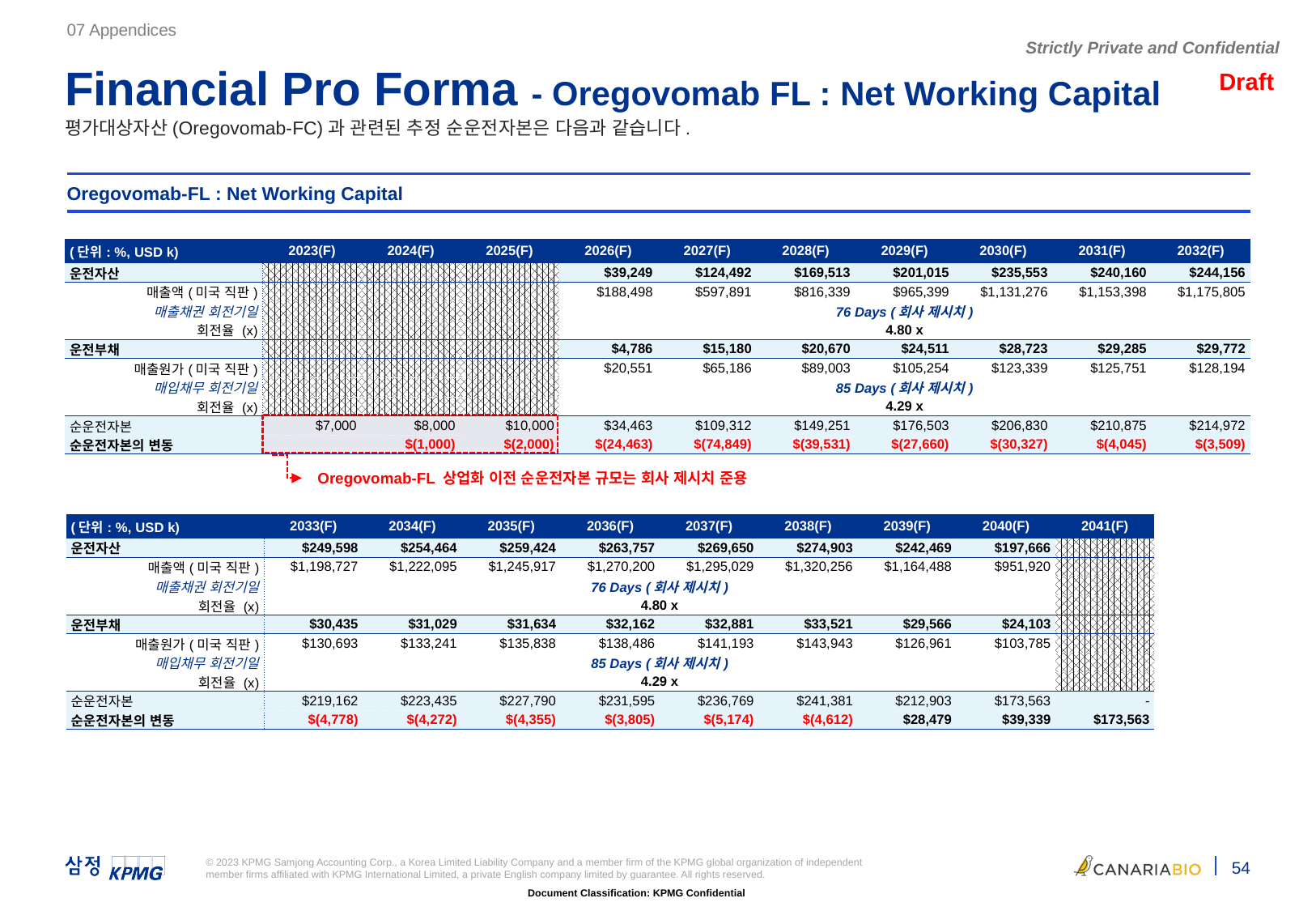

07 Appendices

Financial Pro Forma - Oregovomab FL : Net Working Capital
평가대상자산(Oregovomab-FC)과 관련된 추정 순운전자본은 다음과 같습니다.
Oregovomab-FL : Net Working Capital
| (단위: %, USD k) | 2023(F) | 2024(F) | 2025(F) | 2026(F) | 2027(F) | 2028(F) | 2029(F) | 2030(F) | 2031(F) | 2032(F) |
| --- | --- | --- | --- | --- | --- | --- | --- | --- | --- | --- |
| 운전자산 |  |  |  | $39,249 | $124,492 | $169,513 | $201,015 | $235,553 | $240,160 | $244,156 |
| 매출액(미국 직판) |  |  |  | $188,498 | $597,891 | $816,339 | $965,399 | $1,131,276 | $1,153,398 | $1,175,805 |
| 매출채권 회전기일 |  |  |  | 76 Days (회사 제시치) |  |  |  |  |  |  |
| 회전율 (x) |  |  |  | 4.80 x |  |  |  |  |  |  |
| 운전부채 |  |  |  | $4,786 | $15,180 | $20,670 | $24,511 | $28,723 | $29,285 | $29,772 |
| 매출원가(미국 직판) |  |  |  | $20,551 | $65,186 | $89,003 | $105,254 | $123,339 | $125,751 | $128,194 |
| 매입채무 회전기일 |  |  |  | 85 Days (회사 제시치) |  |  |  |  |  |  |
| 회전율 (x) |  |  |  | 4.29 x |  |  |  |  |  |  |
| 순운전자본 | $7,000 | $8,000 | $10,000 | $34,463 | $109,312 | $149,251 | $176,503 | $206,830 | $210,875 | $214,972 |
| 순운전자본의 변동 |  | $(1,000) | $(2,000) | $(24,463) | $(74,849) | $(39,531) | $(27,660) | $(30,327) | $(4,045) | $(3,509) |

Oregovomab-FL 상업화 이전 순운전자본 규모는 회사 제시치 준용
| (단위: %, USD k) | 2033(F) | 2034(F) | 2035(F) | 2036(F) | 2037(F) | 2038(F) | 2039(F) | 2040(F) | 2041(F) |
| --- | --- | --- | --- | --- | --- | --- | --- | --- | --- |
| 운전자산 | $249,598 | $254,464 | $259,424 | $263,757 | $269,650 | $274,903 | $242,469 | $197,666 |  |
| 매출액(미국 직판) | $1,198,727 | $1,222,095 | $1,245,917 | $1,270,200 | $1,295,029 | $1,320,256 | $1,164,488 | $951,920 |  |
| 매출채권 회전기일 | 76 Days (회사 제시치) |  |  | 76 Days (회사 제시치) |  |  |  |  |  |
| 회전율 (x) | 4.80 x |  |  | 4.80 x |  |  |  |  |  |
| 운전부채 | $30,435 | $31,029 | $31,634 | $32,162 | $32,881 | $33,521 | $29,566 | $24,103 |  |
| 매출원가(미국 직판) | $130,693 | $133,241 | $135,838 | $138,486 | $141,193 | $143,943 | $126,961 | $103,785 |  |
| 매입채무 회전기일 | 85 Days (회사 제시치) |  |  | 85 Days (회사 제시치) |  |  |  |  |  |
| 회전율 (x) | 4.29 x |  |  | 4.29 x |  |  |  |  |  |
| 순운전자본 | $219,162 | $223,435 | $227,790 | $231,595 | $236,769 | $241,381 | $212,903 | $173,563 | - |
| 순운전자본의 변동 | $(4,778) | $(4,272) | $(4,355) | $(3,805) | $(5,174) | $(4,612) | $28,479 | $39,339 | $173,563 |